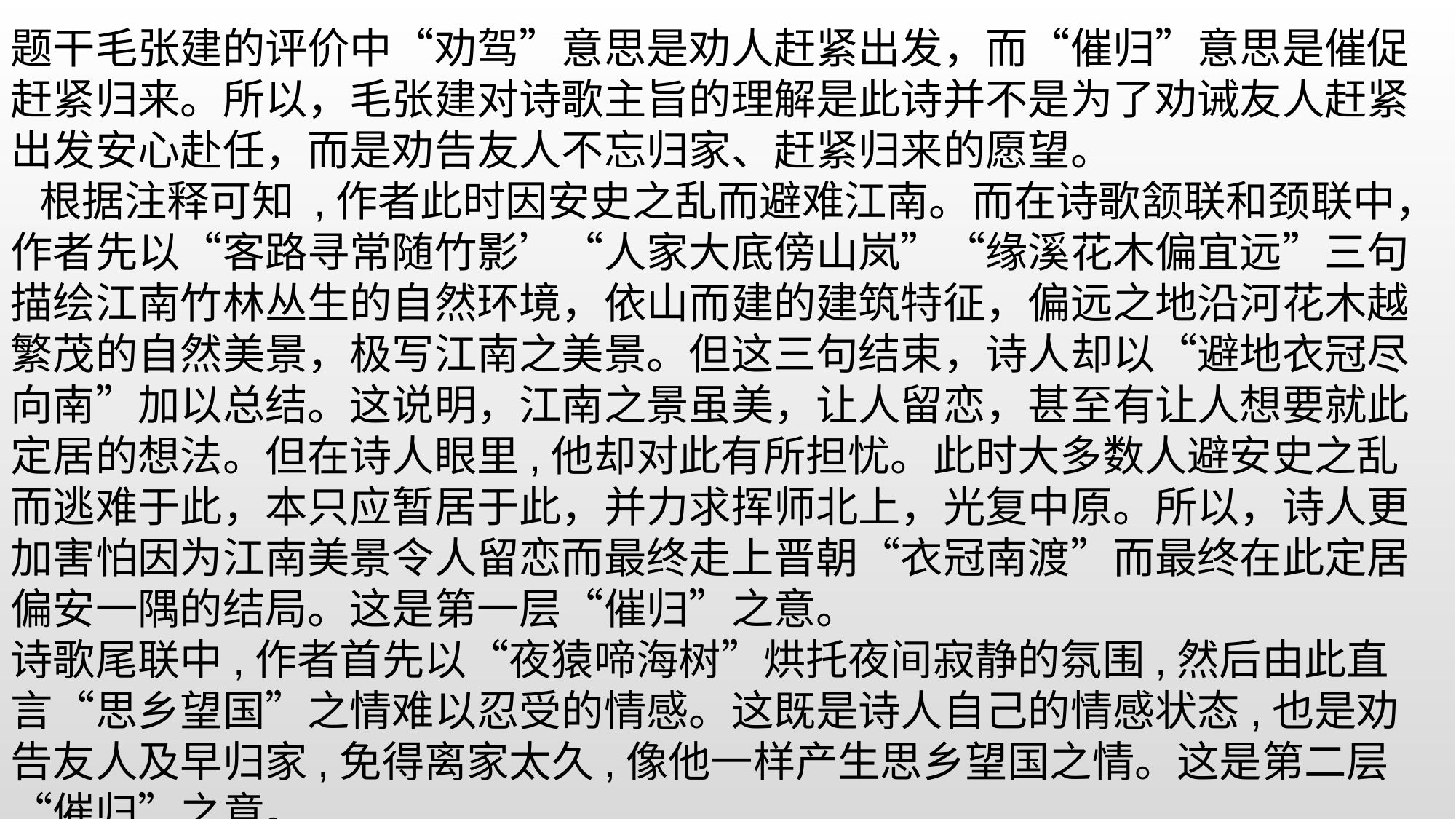

题干毛张建的评价中“劝驾”意思是劝人赶紧出发，而“催归”意思是催促赶紧归来。所以，毛张建对诗歌主旨的理解是此诗并不是为了劝诫友人赶紧出发安心赴任，而是劝告友人不忘归家、赶紧归来的愿望。
  根据注释可知 ,作者此时因安史之乱而避难江南。而在诗歌颔联和颈联中，作者先以“客路寻常随竹影’“人家大底傍山岚”“缘溪花木偏宜远”三句描绘江南竹林丛生的自然环境，依山而建的建筑特征，偏远之地沿河花木越繁茂的自然美景，极写江南之美景。但这三句结束，诗人却以“避地衣冠尽向南”加以总结。这说明，江南之景虽美，让人留恋，甚至有让人想要就此定居的想法。但在诗人眼里,他却对此有所担忧。此时大多数人避安史之乱而逃难于此，本只应暂居于此，并力求挥师北上，光复中原。所以，诗人更加害怕因为江南美景令人留恋而最终走上晋朝“衣冠南渡”而最终在此定居偏安一隅的结局。这是第一层“催归”之意。
诗歌尾联中,作者首先以“夜猿啼海树”烘托夜间寂静的氛围,然后由此直言“思乡望国”之情难以忍受的情感。这既是诗人自己的情感状态,也是劝告友人及早归家,免得离家太久,像他一样产生思乡望国之情。这是第二层“催归”之意。